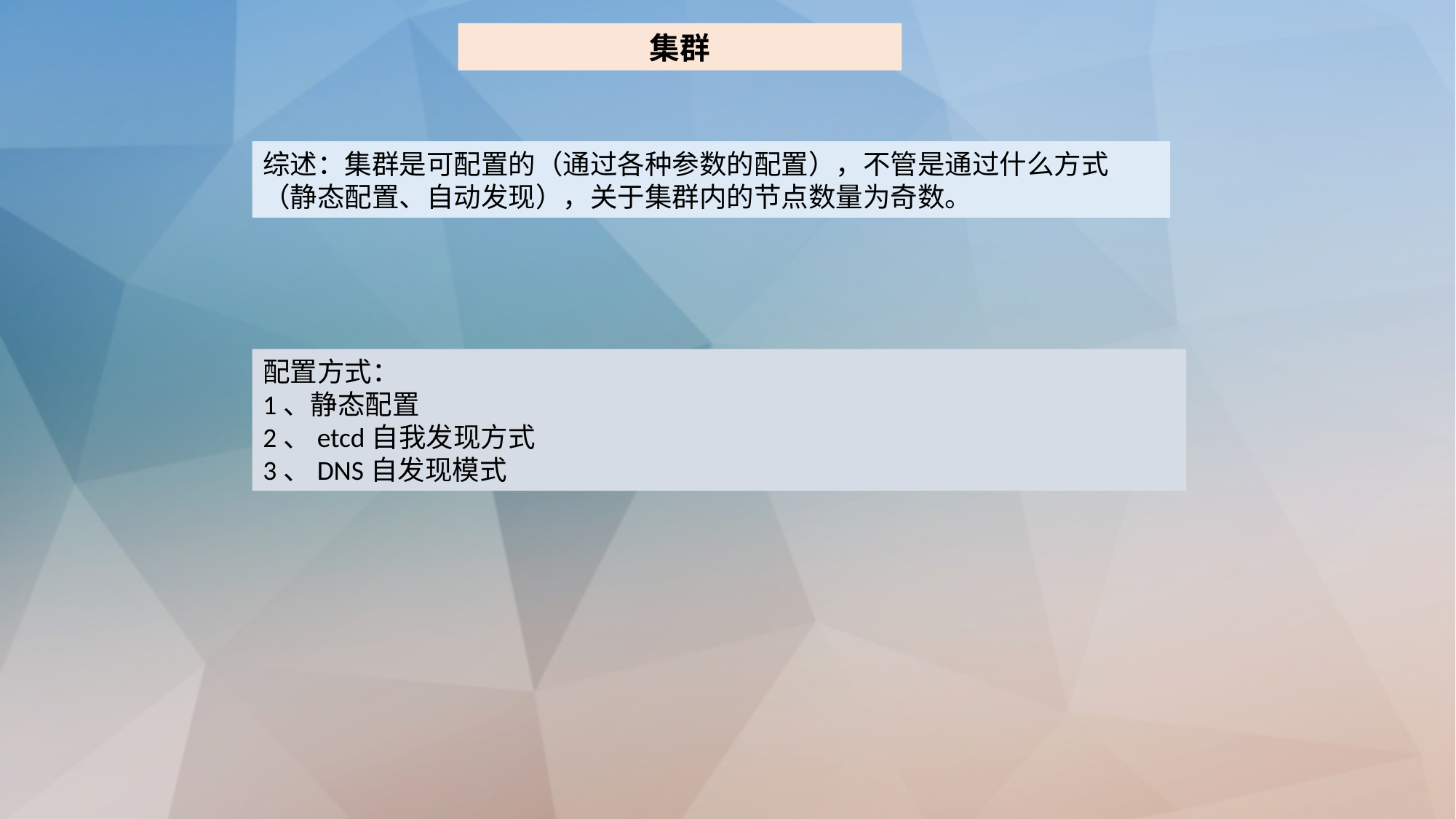

集群
综述：集群是可配置的（通过各种参数的配置），不管是通过什么方式（静态配置、自动发现），关于集群内的节点数量为奇数。
配置方式：
1、静态配置
2、etcd自我发现方式
3、DNS自发现模式